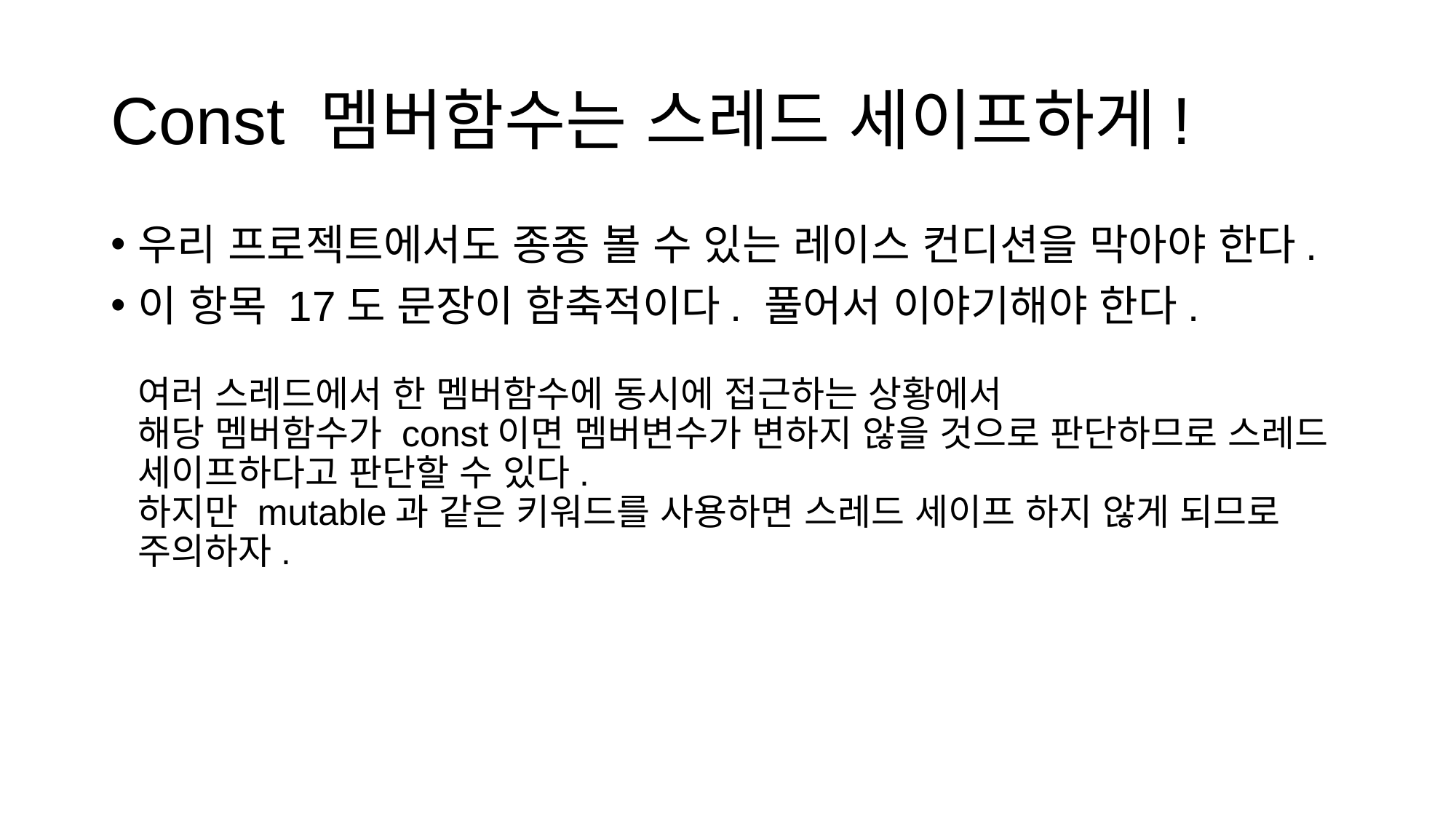

# Const 멤버함수는 스레드 세이프하게!
우리 프로젝트에서도 종종 볼 수 있는 레이스 컨디션을 막아야 한다.
이 항목 17도 문장이 함축적이다. 풀어서 이야기해야 한다.
여러 스레드에서 한 멤버함수에 동시에 접근하는 상황에서
해당 멤버함수가 const이면 멤버변수가 변하지 않을 것으로 판단하므로 스레드 세이프하다고 판단할 수 있다.
하지만 mutable과 같은 키워드를 사용하면 스레드 세이프 하지 않게 되므로 주의하자.